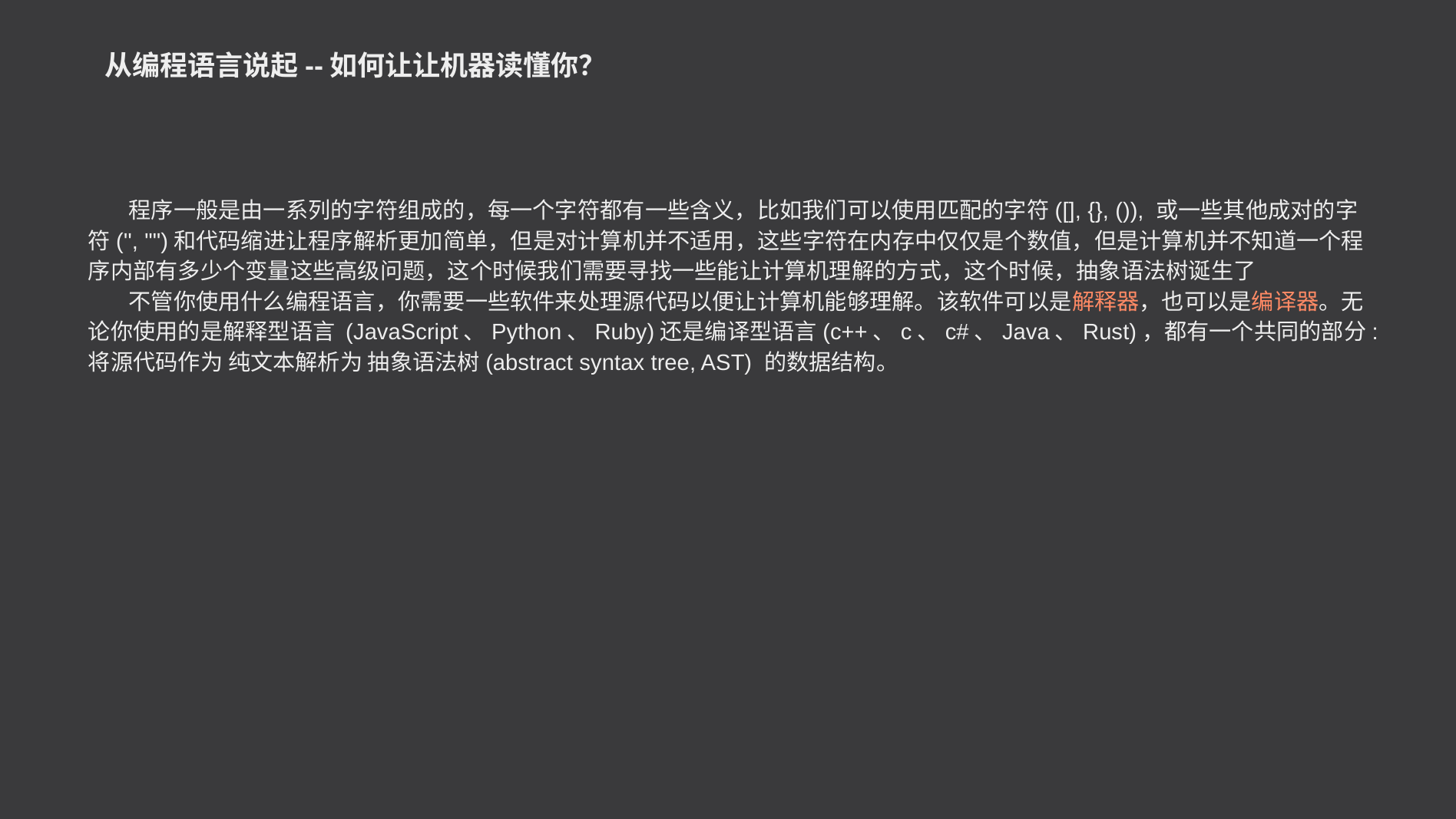

从编程语言说起--如何让让机器读懂你？
       程序一般是由一系列的字符组成的，每一个字符都有一些含义，比如我们可以使用匹配的字符([], {}, ()), 或一些其他成对的字符('', "")和代码缩进让程序解析更加简单，但是对计算机并不适用，这些字符在内存中仅仅是个数值，但是计算机并不知道一个程序内部有多少个变量这些高级问题，这个时候我们需要寻找一些能让计算机理解的方式，这个时候，抽象语法树诞生了
       不管你使用什么编程语言，你需要一些软件来处理源代码以便让计算机能够理解。该软件可以是解释器，也可以是编译器。无论你使用的是解释型语言 (JavaScript、Python、Ruby)还是编译型语言(c++、c、c#、Java、Rust)，都有一个共同的部分:将源代码作为 纯文本解析为 抽象语法树(abstract syntax tree, AST) 的数据结构。